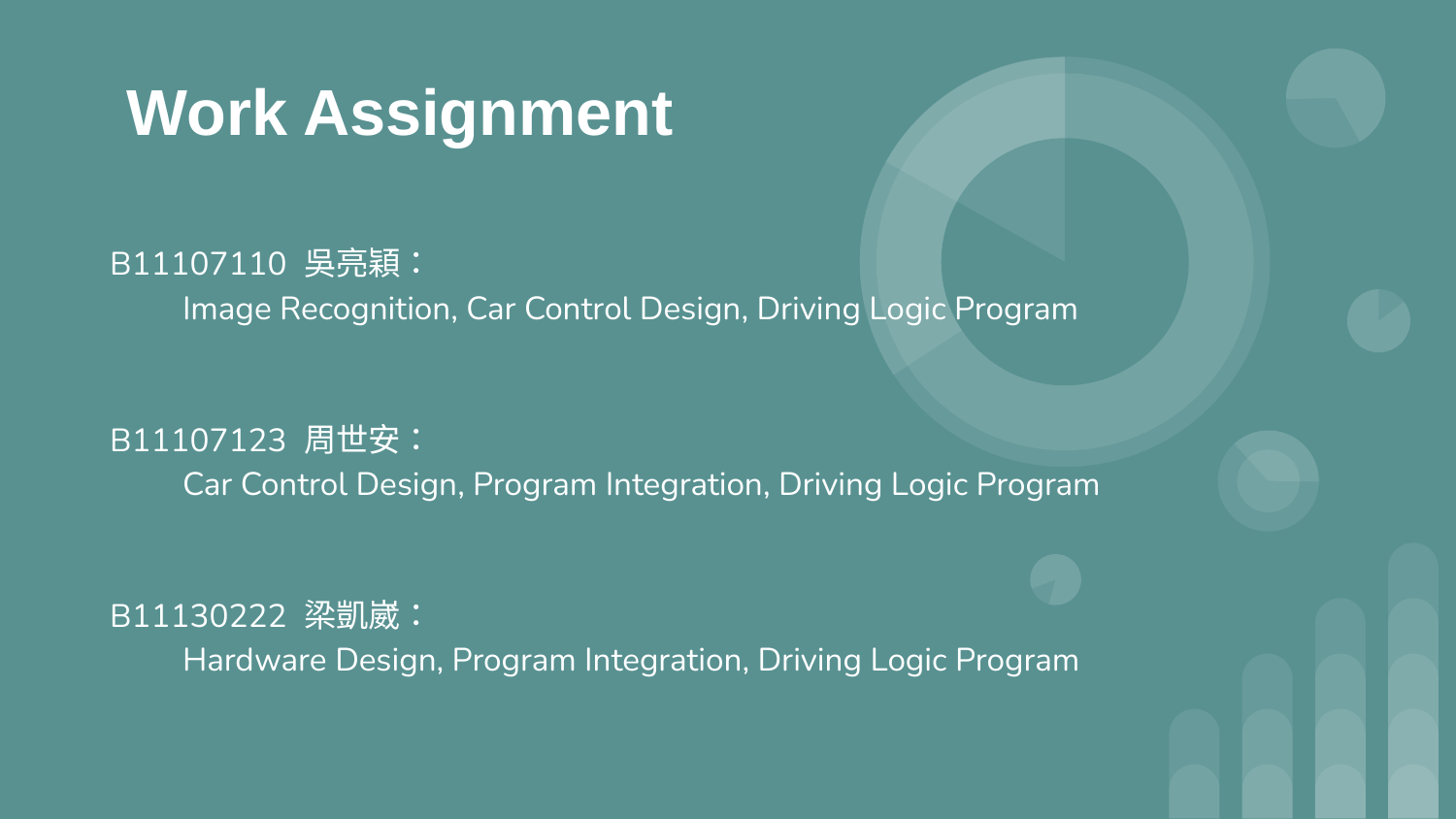

# Work Assignment
B11107110 吳亮穎：
Image Recognition, Car Control Design, Driving Logic Program

B11107123 周世安：
Car Control Design, Program Integration, Driving Logic Program

B11130222 梁凱崴：
Hardware Design, Program Integration, Driving Logic Program